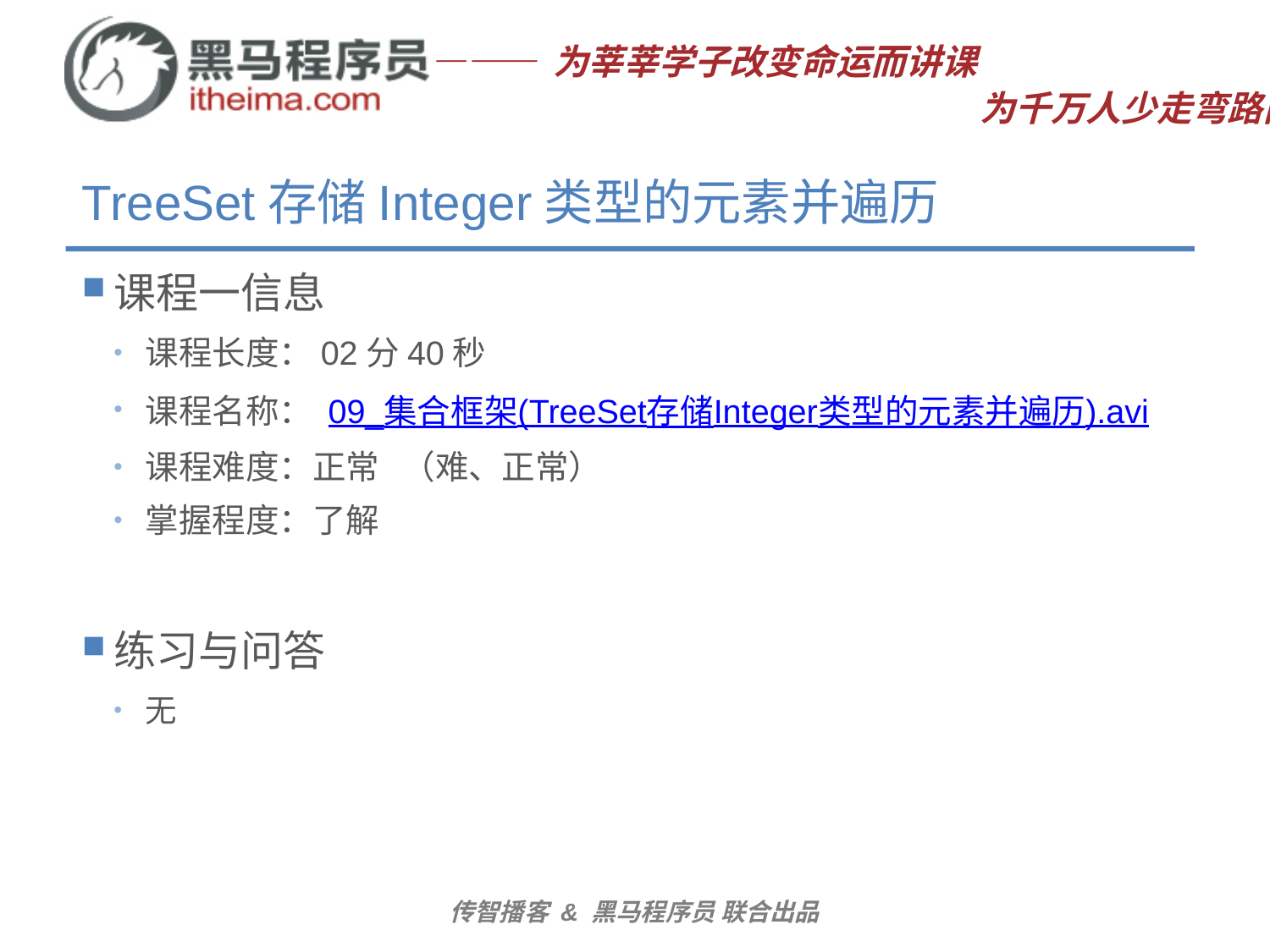

# TreeSet存储Integer类型的元素并遍历
课程一信息
课程长度：02分40秒
课程名称： 09_集合框架(TreeSet存储Integer类型的元素并遍历).avi
课程难度：正常   （难、正常）
掌握程度：了解

练习与问答
无